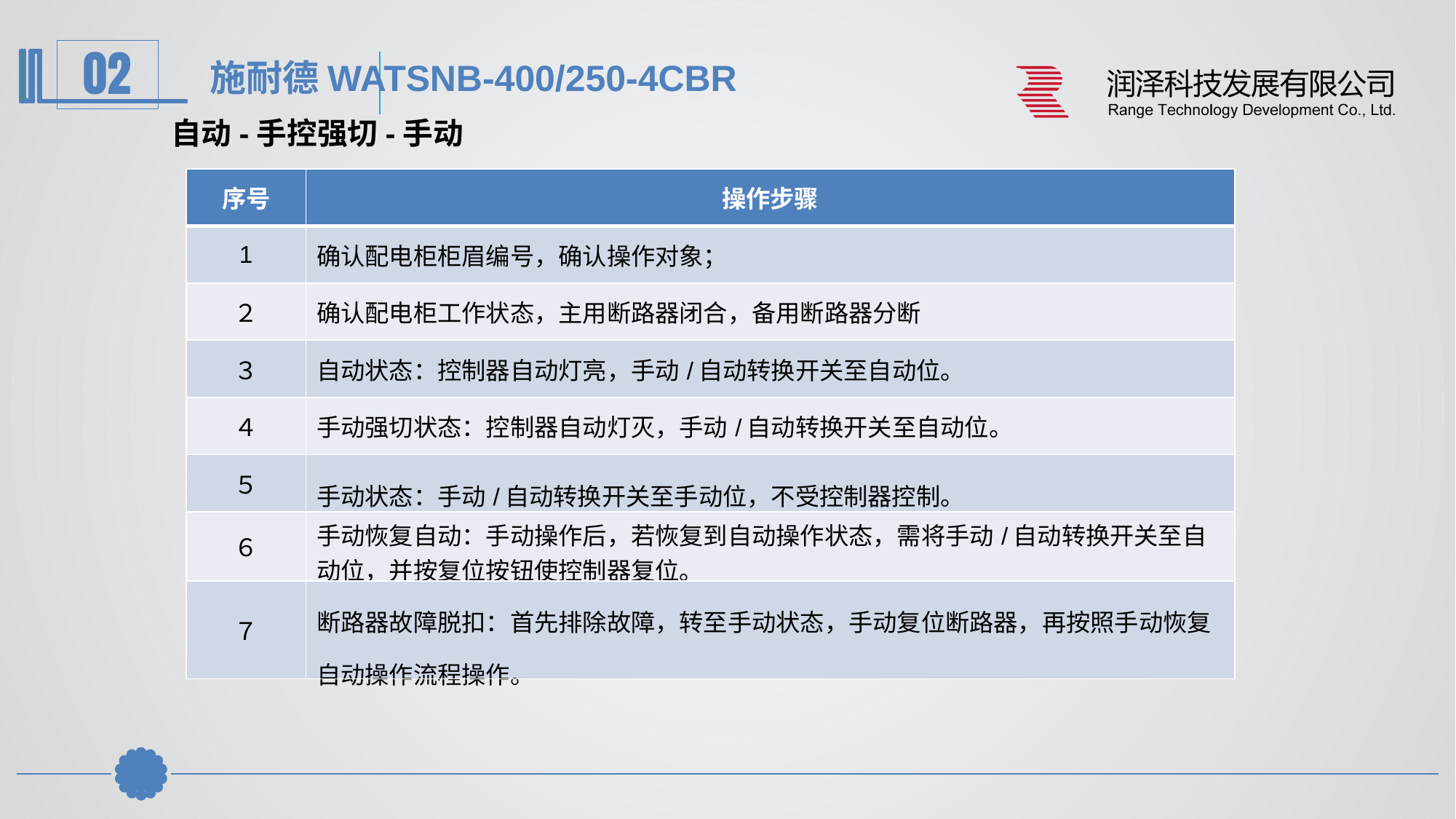

施耐德WATSNB-400/250-4CBR
自动-手控强切-手动

| 序号 | 操作步骤 |
| --- | --- |
| 1 | 确认配电柜柜眉编号，确认操作对象； |
| ２ | 确认配电柜工作状态，主用断路器闭合，备用断路器分断 |
| ３ | 自动状态：控制器自动灯亮，手动/自动转换开关至自动位。 |
| ４ | 手动强切状态：控制器自动灯灭，手动/自动转换开关至自动位。 |
| ５ | 手动状态：手动/自动转换开关至手动位，不受控制器控制。 |
| ６ | 手动恢复自动：手动操作后，若恢复到自动操作状态，需将手动/自动转换开关至自动位，并按复位按钮使控制器复位。 |
| ７ | 断路器故障脱扣：首先排除故障，转至手动状态，手动复位断路器，再按照手动恢复自动操作流程操作。 |
7